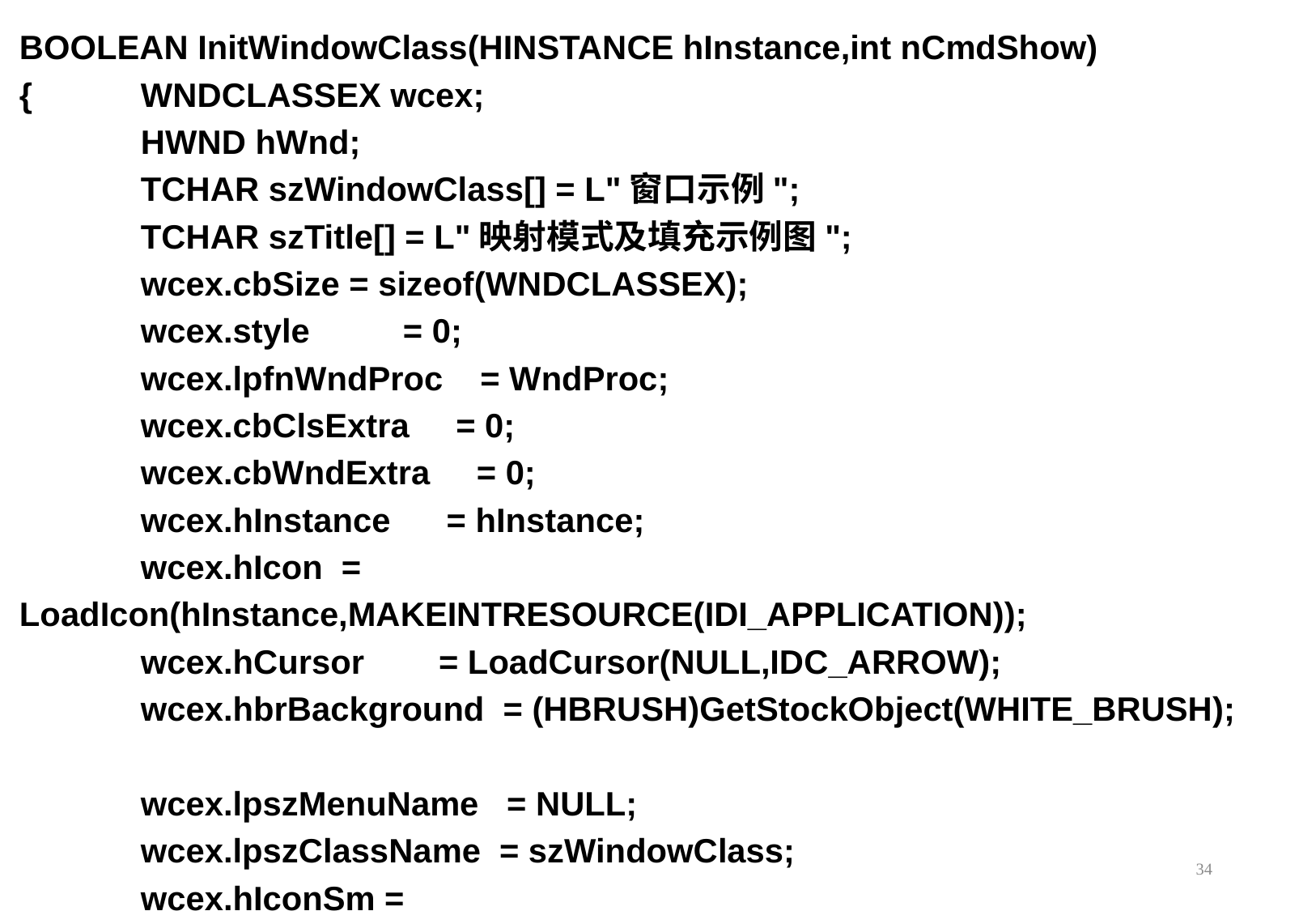

BOOLEAN InitWindowClass(HINSTANCE hInstance,int nCmdShow)
{	WNDCLASSEX wcex;
	HWND hWnd;
	TCHAR szWindowClass[] = L"窗口示例";
	TCHAR szTitle[] = L"映射模式及填充示例图";
	wcex.cbSize = sizeof(WNDCLASSEX);
	wcex.style          = 0;
	wcex.lpfnWndProc    = WndProc;
	wcex.cbClsExtra     = 0;
	wcex.cbWndExtra     = 0;
	wcex.hInstance      = hInstance;
	wcex.hIcon  = LoadIcon(hInstance,MAKEINTRESOURCE(IDI_APPLICATION));
	wcex.hCursor        = LoadCursor(NULL,IDC_ARROW);
	wcex.hbrBackground  = (HBRUSH)GetStockObject(WHITE_BRUSH);
	wcex.lpszMenuName   = NULL;
	wcex.lpszClassName  = szWindowClass;
	wcex.hIconSm = LoadIcon(wcex.hInstance,MAKEINTRESOURCE(IDI_APPLICATION));

34